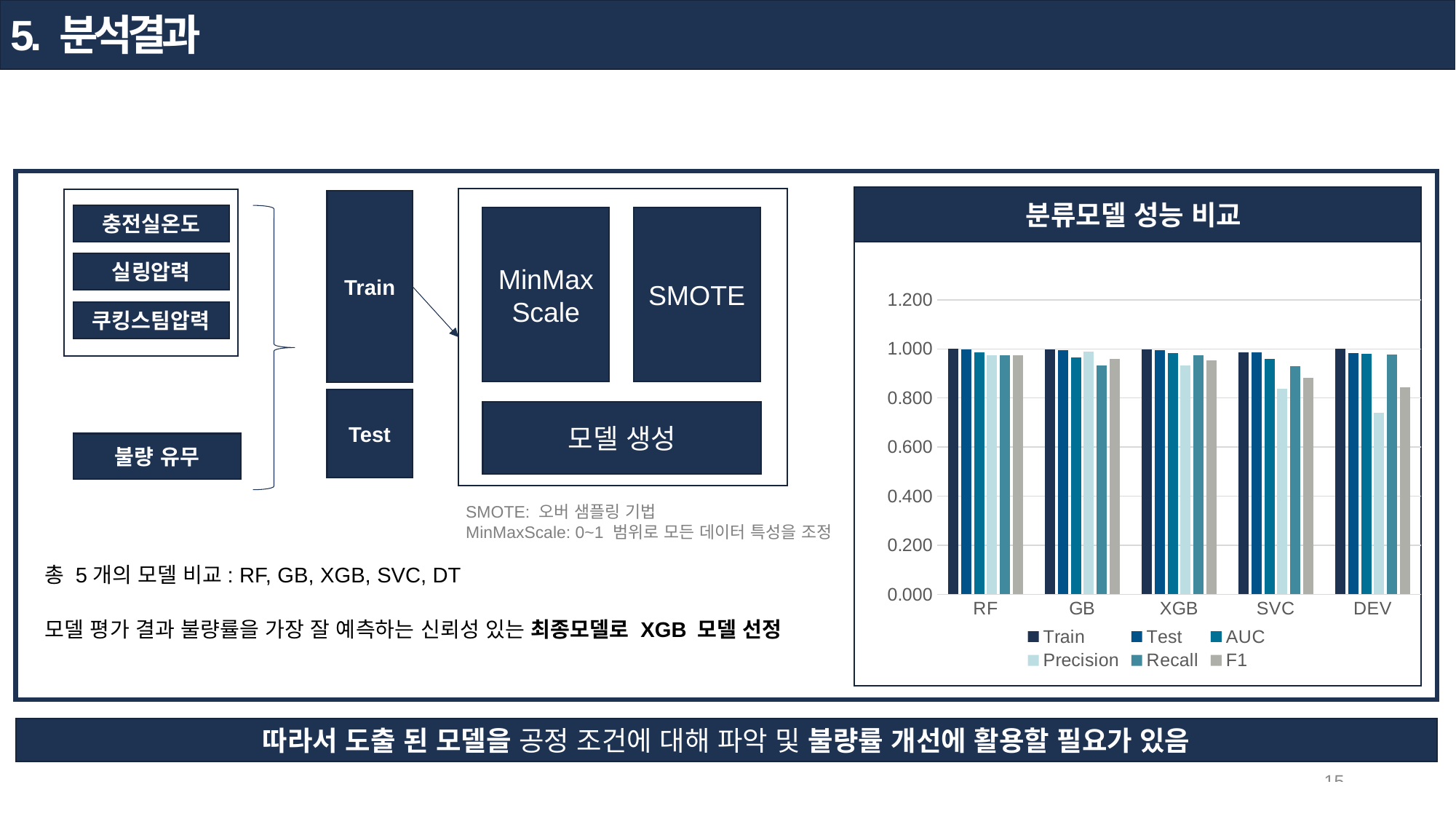

5. 분석결과

분류모델 성능 비교

Train
충전실온도

MinMaxScale
SMOTE
실링압력

### Chart

| Category | Train | Test | AUC | Precision | Recall | F1 |
|---|---|---|---|---|---|---|
| RF | 1.0 | 0.997 | 0.986 | 0.973 | 0.973 | 0.973 |
| GB | 0.998 | 0.996 | 0.965 | 0.988 | 0.932 | 0.959 |
| XGB | 0.999 | 0.995 | 0.984 | 0.932 | 0.973 | 0.952 |
| SVC | 0.987 | 0.987 | 0.96 | 0.837 | 0.929 | 0.881 |
| DEV | 1.0 | 0.982 | 0.98 | 0.741 | 0.978 | 0.843 |
쿠킹스팀압력
Test
모델 생성
불량 유무
SMOTE: 오버 샘플링 기법
MinMaxScale: 0~1 범위로 모든 데이터 특성을 조정
총 5개의 모델 비교: RF, GB, XGB, SVC, DT

모델 평가 결과 불량률을 가장 잘 예측하는 신뢰성 있는 최종모델로 XGB 모델 선정

따라서 도출 된 모델을 공정 조건에 대해 파악 및 불량률 개선에 활용할 필요가 있음
15